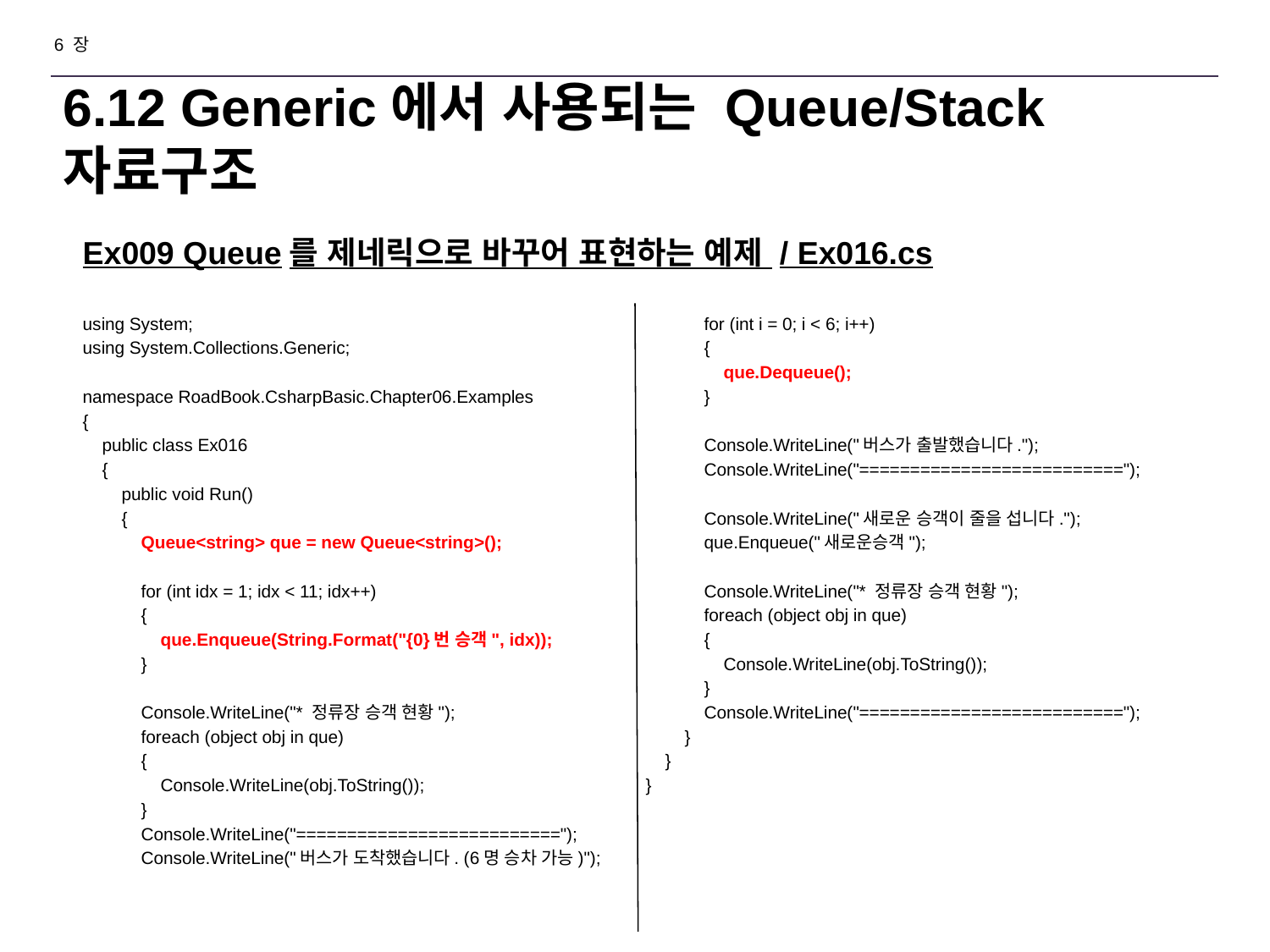

6 장
# 6.12 Generic에서 사용되는 Queue/Stack 자료구조
Ex009 Queue를 제네릭으로 바꾸어 표현하는 예제 / Ex016.cs
using System;
using System.Collections.Generic;

namespace RoadBook.CsharpBasic.Chapter06.Examples
{
    public class Ex016
    {
        public void Run()
        {
            Queue<string> que = new Queue<string>();

            for (int idx = 1; idx < 11; idx++)
            {
                que.Enqueue(String.Format("{0}번 승객", idx));
            }

            Console.WriteLine("* 정류장 승객 현황");
            foreach (object obj in que)
            {
                Console.WriteLine(obj.ToString());
            }
            Console.WriteLine("==========================");
            Console.WriteLine("버스가 도착했습니다. (6명 승차 가능)");

            for (int i = 0; i < 6; i++)
            {
                que.Dequeue();
            }

            Console.WriteLine("버스가 출발했습니다.");
            Console.WriteLine("==========================");

            Console.WriteLine("새로운 승객이 줄을 섭니다.");
            que.Enqueue("새로운승객");

            Console.WriteLine("* 정류장 승객 현황");
            foreach (object obj in que)
            {
                Console.WriteLine(obj.ToString());
            }
            Console.WriteLine("==========================");
        }
    }
}